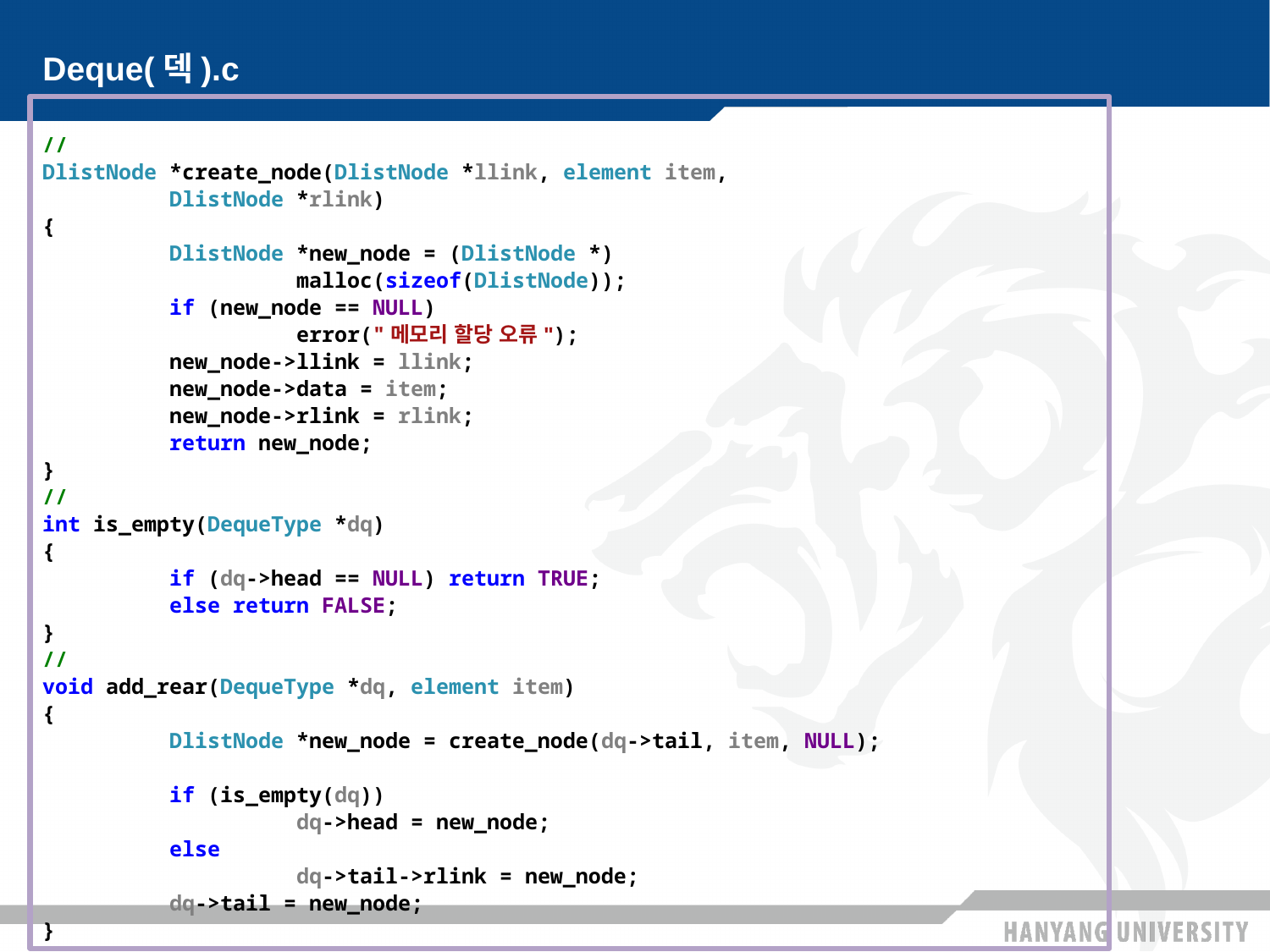

# Deque(덱).c

//
DlistNode *create_node(DlistNode *llink, element item,
	DlistNode *rlink)
{
	DlistNode *new_node = (DlistNode *)
		malloc(sizeof(DlistNode));
	if (new_node == NULL)
		error("메모리 할당 오류");
	new_node->llink = llink;
	new_node->data = item;
	new_node->rlink = rlink;
	return new_node;
}
//
int is_empty(DequeType *dq)
{
	if (dq->head == NULL) return TRUE;
	else return FALSE;
}
//
void add_rear(DequeType *dq, element item)
{
	DlistNode *new_node = create_node(dq->tail, item, NULL);

	if (is_empty(dq))
		dq->head = new_node;
	else
		dq->tail->rlink = new_node;
	dq->tail = new_node;
}